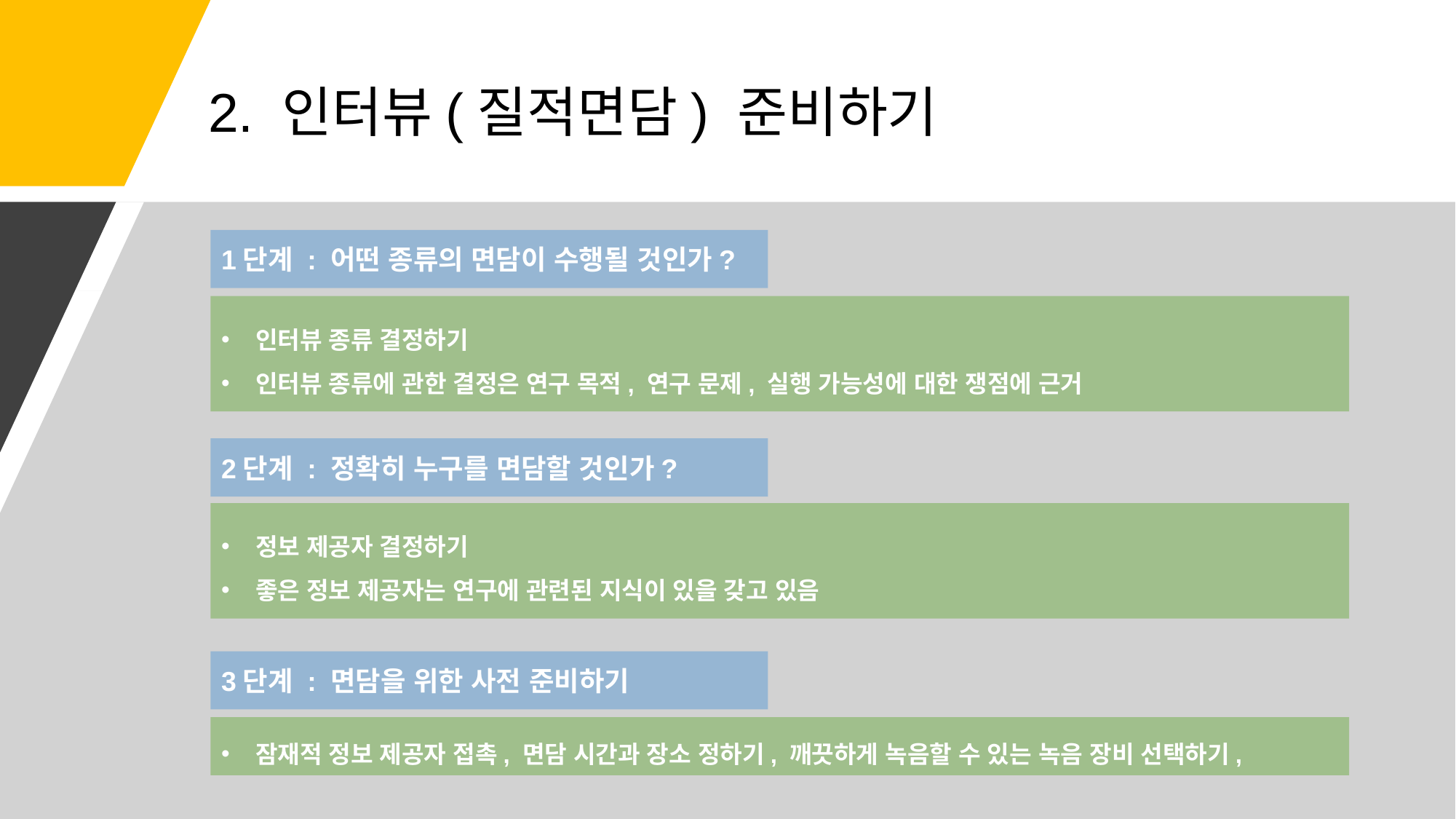

# 2. 인터뷰(질적면담) 준비하기

1단계 : 어떤 종류의 면담이 수행될 것인가?
인터뷰 종류 결정하기
인터뷰 종류에 관한 결정은 연구 목적, 연구 문제, 실행 가능성에 대한 쟁점에 근거
2단계 : 정확히 누구를 면담할 것인가?
정보 제공자 결정하기
좋은 정보 제공자는 연구에 관련된 지식이 있을 갖고 있음
3단계 : 면담을 위한 사전 준비하기
잠재적 정보 제공자 접촉, 면담 시간과 장소 정하기, 깨끗하게 녹음할 수 있는 녹음 장비 선택하기,